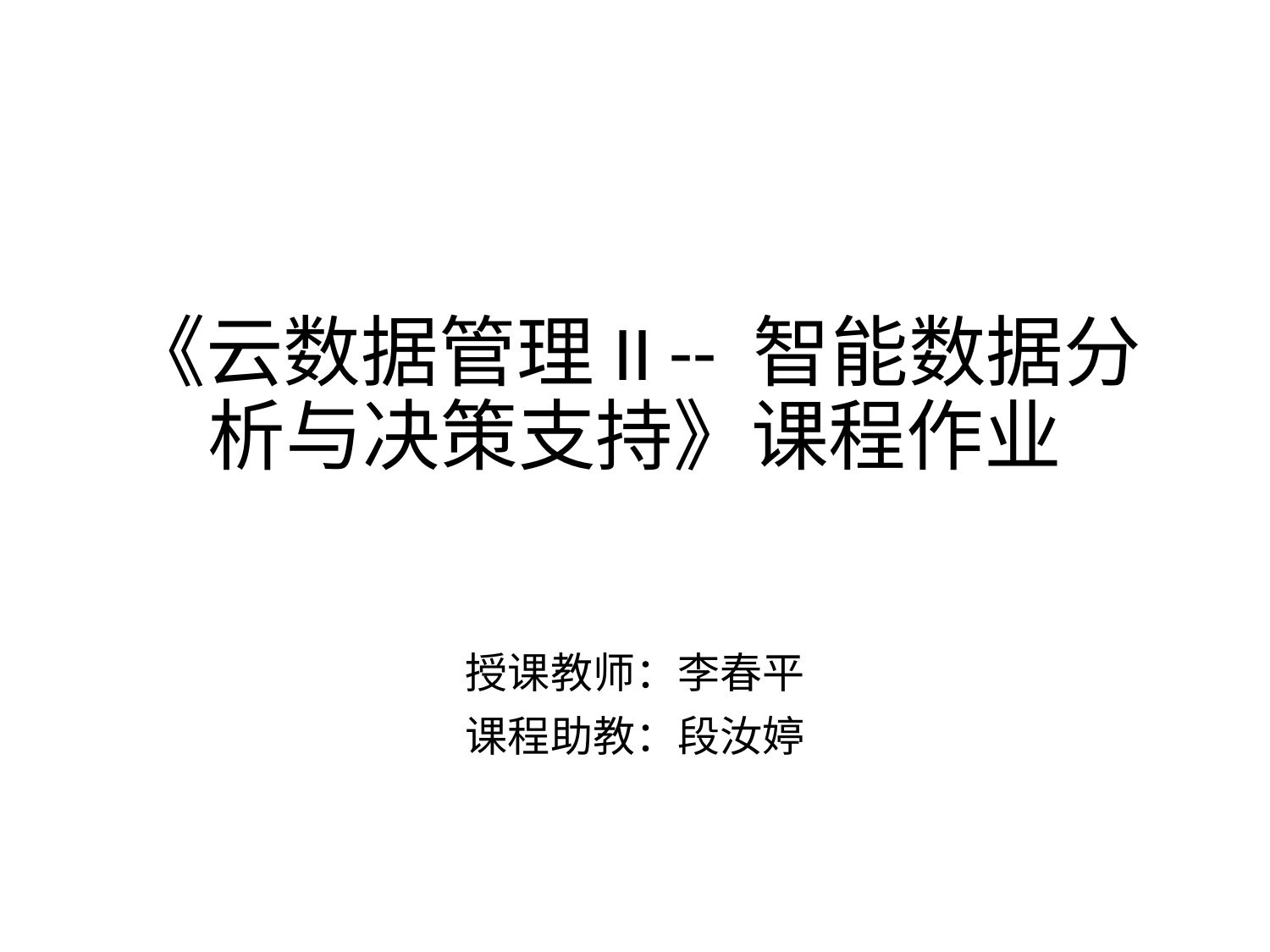

# 《云数据管理II -- 智能数据分析与决策支持》课程作业
授课教师：李春平
课程助教：段汝婷